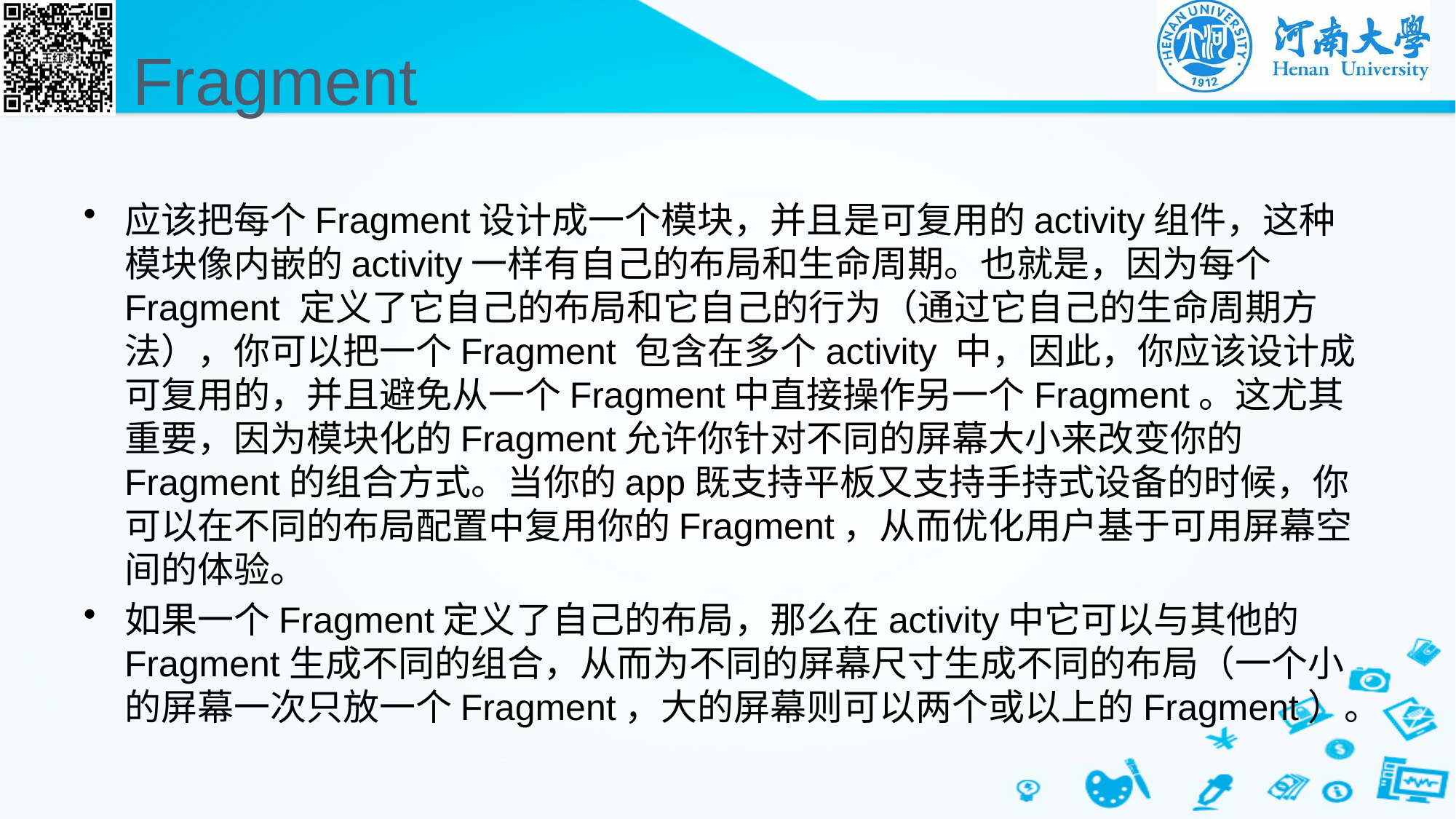

# Fragment
应该把每个Fragment设计成一个模块，并且是可复用的activity组件，这种模块像内嵌的activity一样有自己的布局和生命周期。也就是，因为每个Fragment 定义了它自己的布局和它自己的行为（通过它自己的生命周期方法），你可以把一个Fragment 包含在多个activity 中，因此，你应该设计成可复用的，并且避免从一个Fragment中直接操作另一个Fragment。这尤其重要，因为模块化的Fragment允许你针对不同的屏幕大小来改变你的Fragment的组合方式。当你的app既支持平板又支持手持式设备的时候，你可以在不同的布局配置中复用你的Fragment，从而优化用户基于可用屏幕空间的体验。
如果一个Fragment定义了自己的布局，那么在activity中它可以与其他的Fragment生成不同的组合，从而为不同的屏幕尺寸生成不同的布局（一个小的屏幕一次只放一个Fragment，大的屏幕则可以两个或以上的Fragment）。